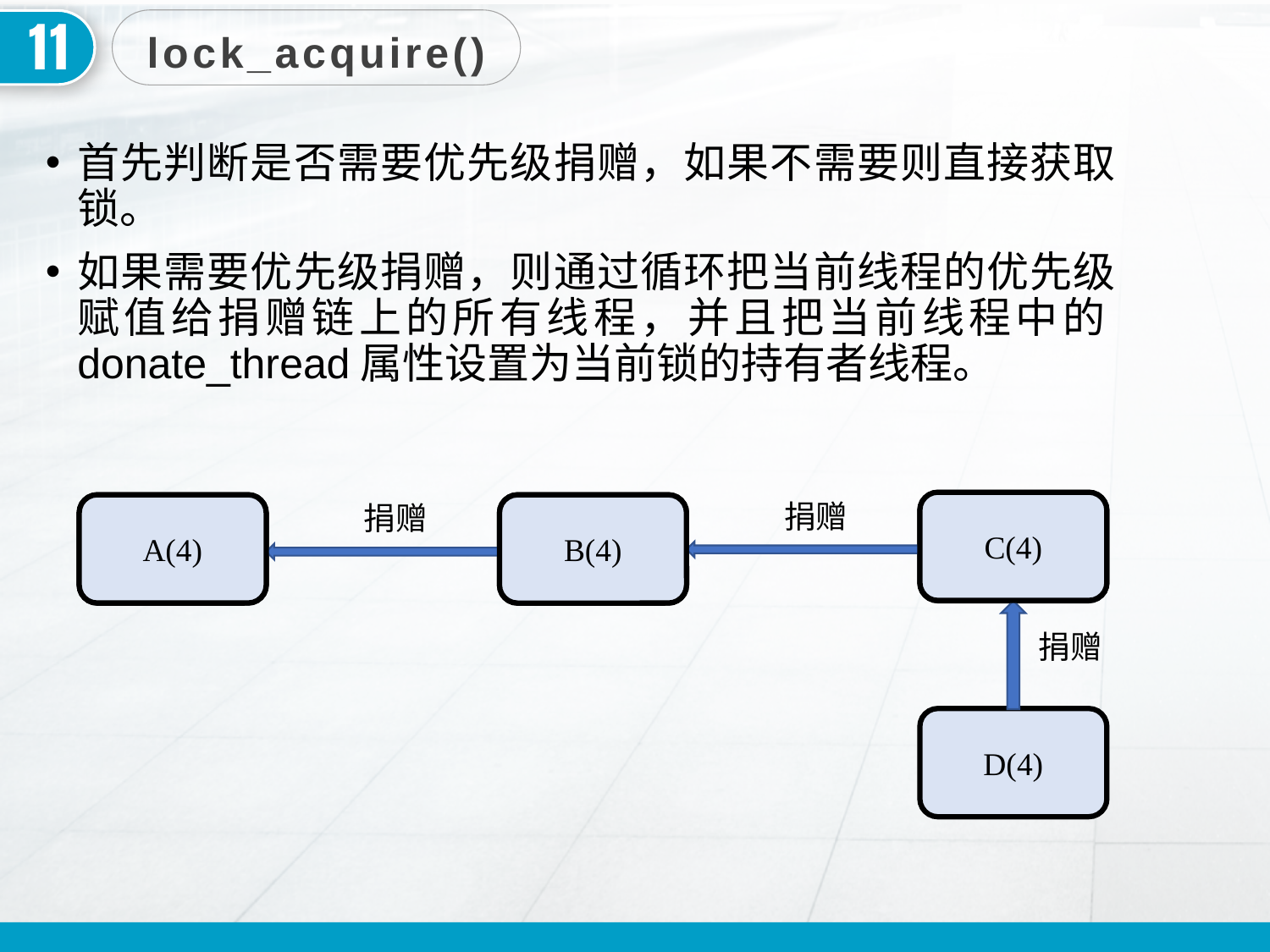

11
lock_acquire()
首先判断是否需要优先级捐赠，如果不需要则直接获取锁。
如果需要优先级捐赠，则通过循环把当前线程的优先级赋值给捐赠链上的所有线程，并且把当前线程中的donate_thread属性设置为当前锁的持有者线程。
捐赠
C(4)
捐赠
C(3)
A(4)
A(3)
B(3)
B(4)

捐赠
D(4)